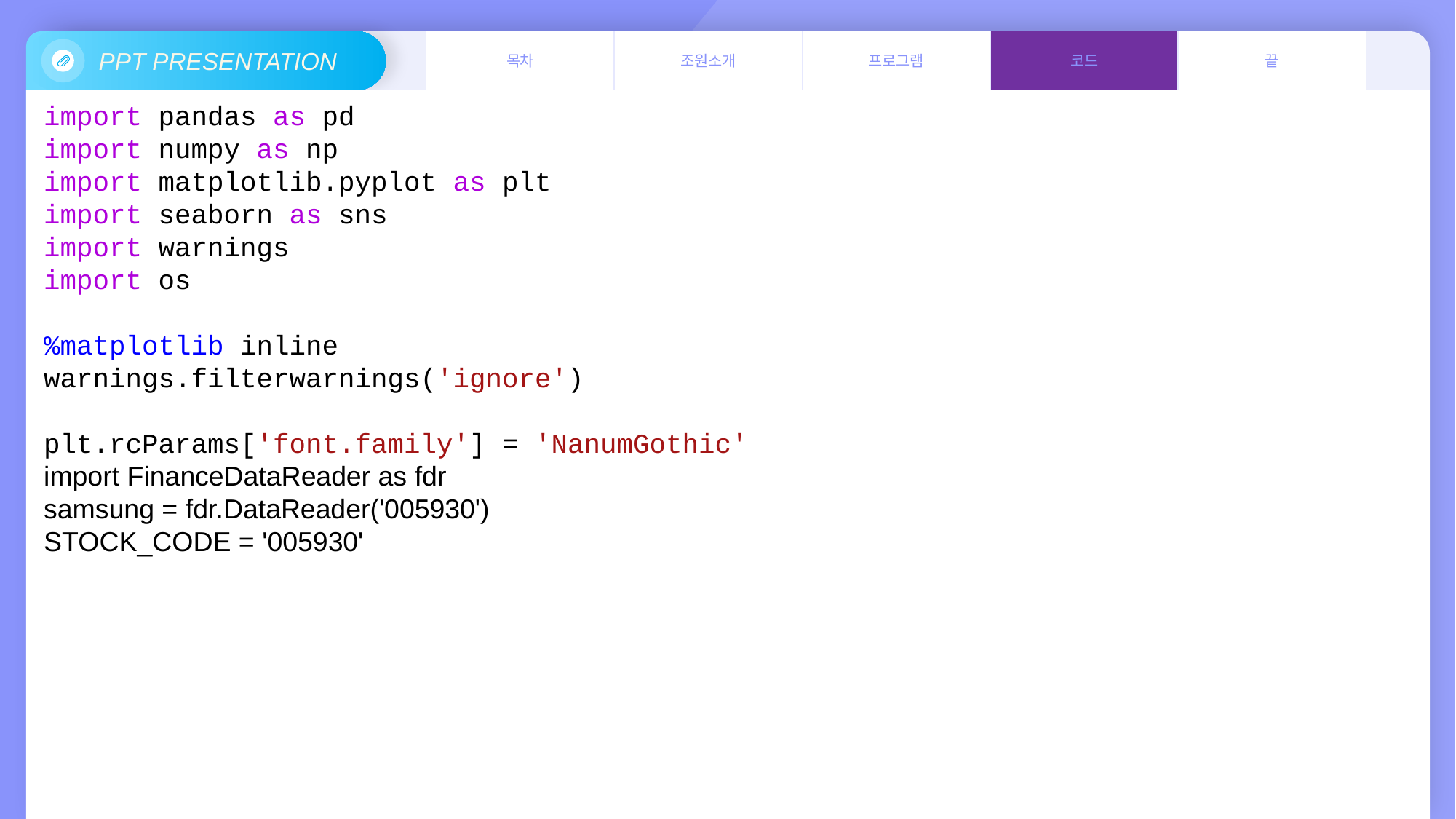

PPT PRESENTATION

| 목차 | 조원소개 | 프로그램 | 코드 | 끝 |
| --- | --- | --- | --- | --- |
import pandas as pd
import numpy as np
import matplotlib.pyplot as plt
import seaborn as sns
import warnings
import os
%matplotlib inline
warnings.filterwarnings('ignore')
plt.rcParams['font.family'] = 'NanumGothic'
import FinanceDataReader as fdr
samsung = fdr.DataReader('005930')
STOCK_CODE = '005930'